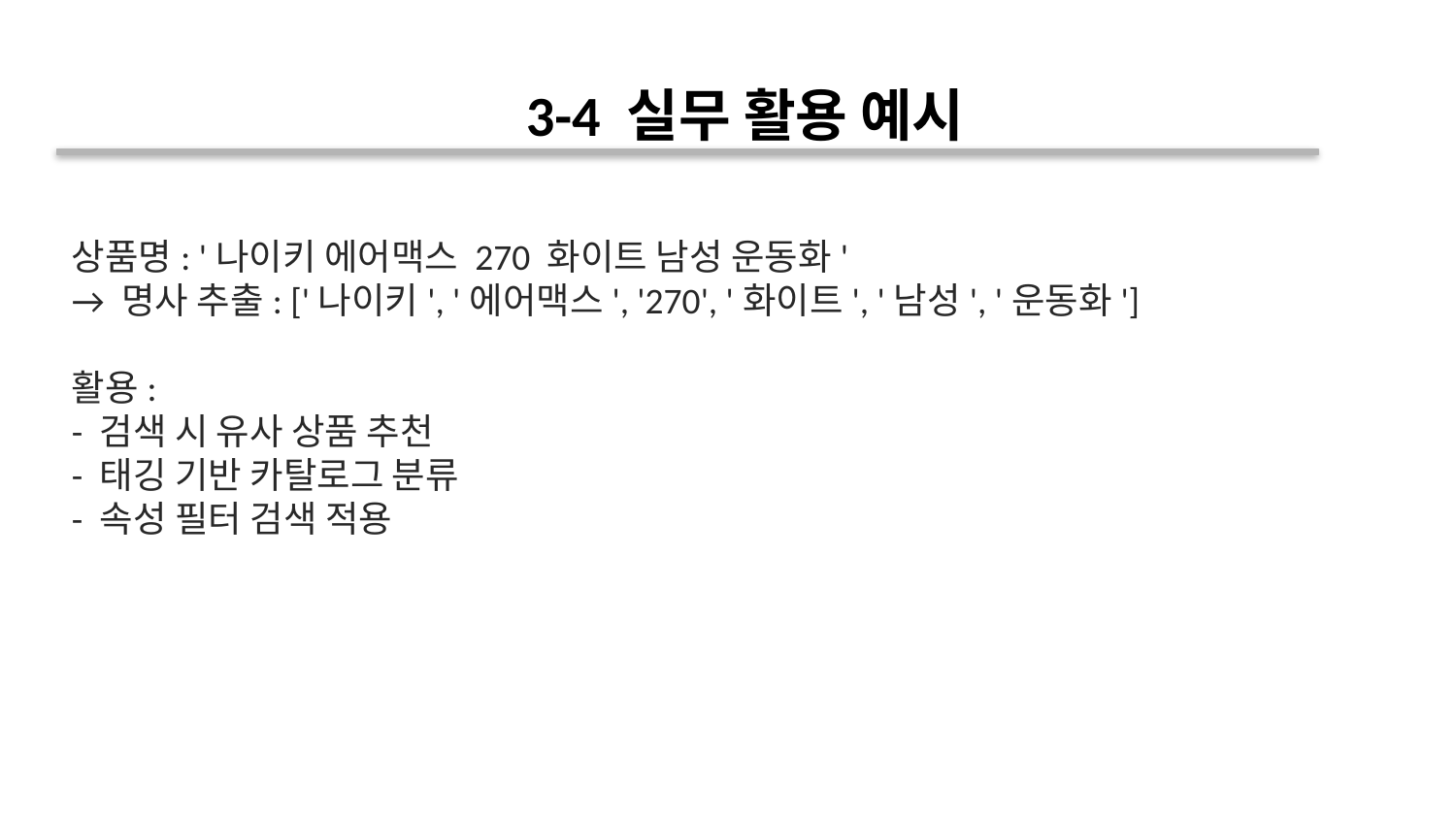

3-4 실무 활용 예시

상품명: '나이키 에어맥스 270 화이트 남성 운동화'
→ 명사 추출: ['나이키', '에어맥스', '270', '화이트', '남성', '운동화']
활용:
- 검색 시 유사 상품 추천
- 태깅 기반 카탈로그 분류
- 속성 필터 검색 적용